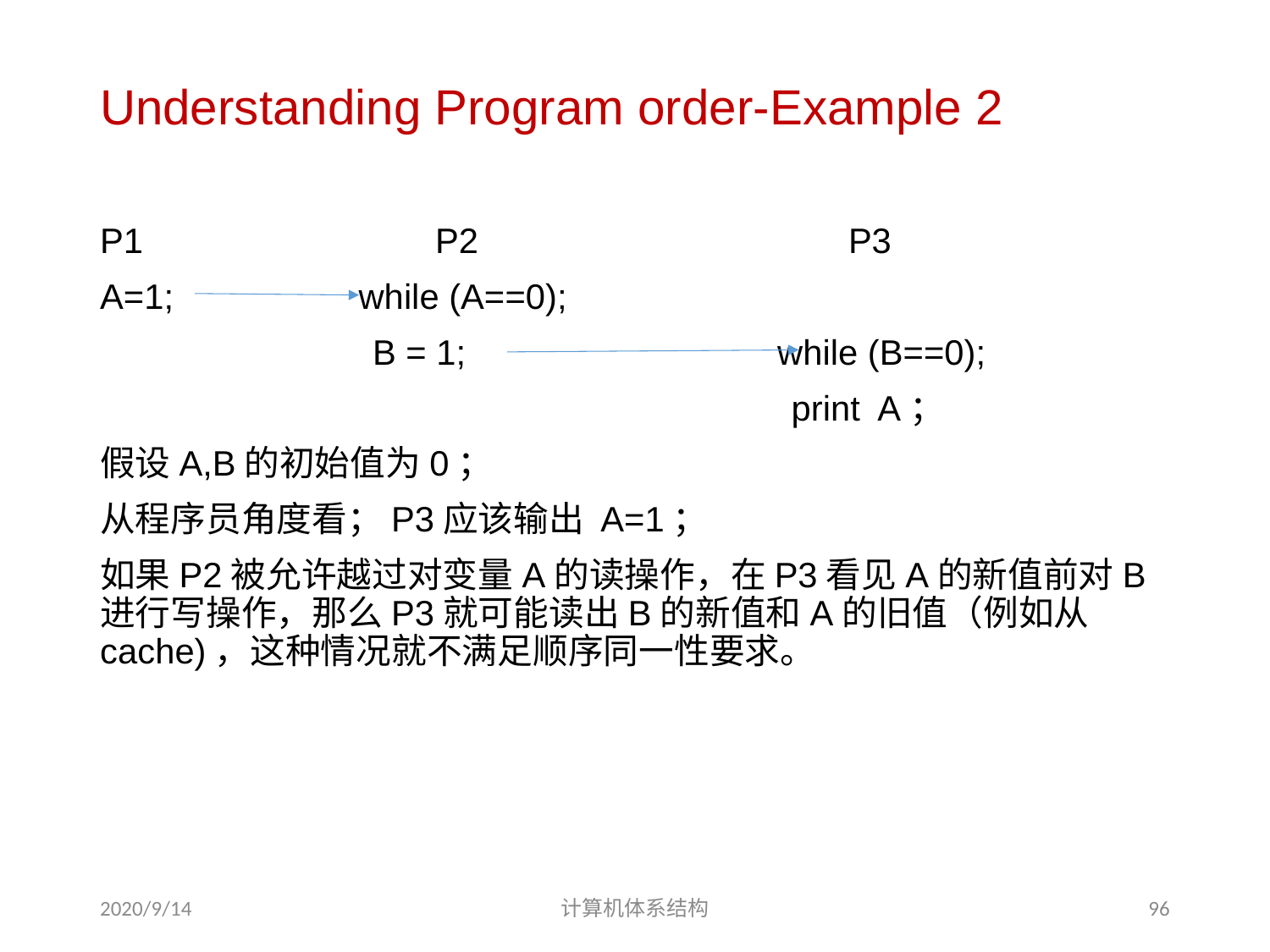

# Understanding Program order-Example 2
P1                              P2                                      P3
A=1;                   while (A==0);
                            B = 1;                                while (B==0);
                                                                       print  A；
假设A,B的初始值为0；
从程序员角度看；P3应该输出 A=1；
如果P2被允许越过对变量A的读操作，在P3看见A的新值前对B进行写操作，那么P3就可能读出B的新值和A的旧值（例如从cache)，这种情况就不满足顺序同一性要求。

2020/9/14
计算机体系结构
96